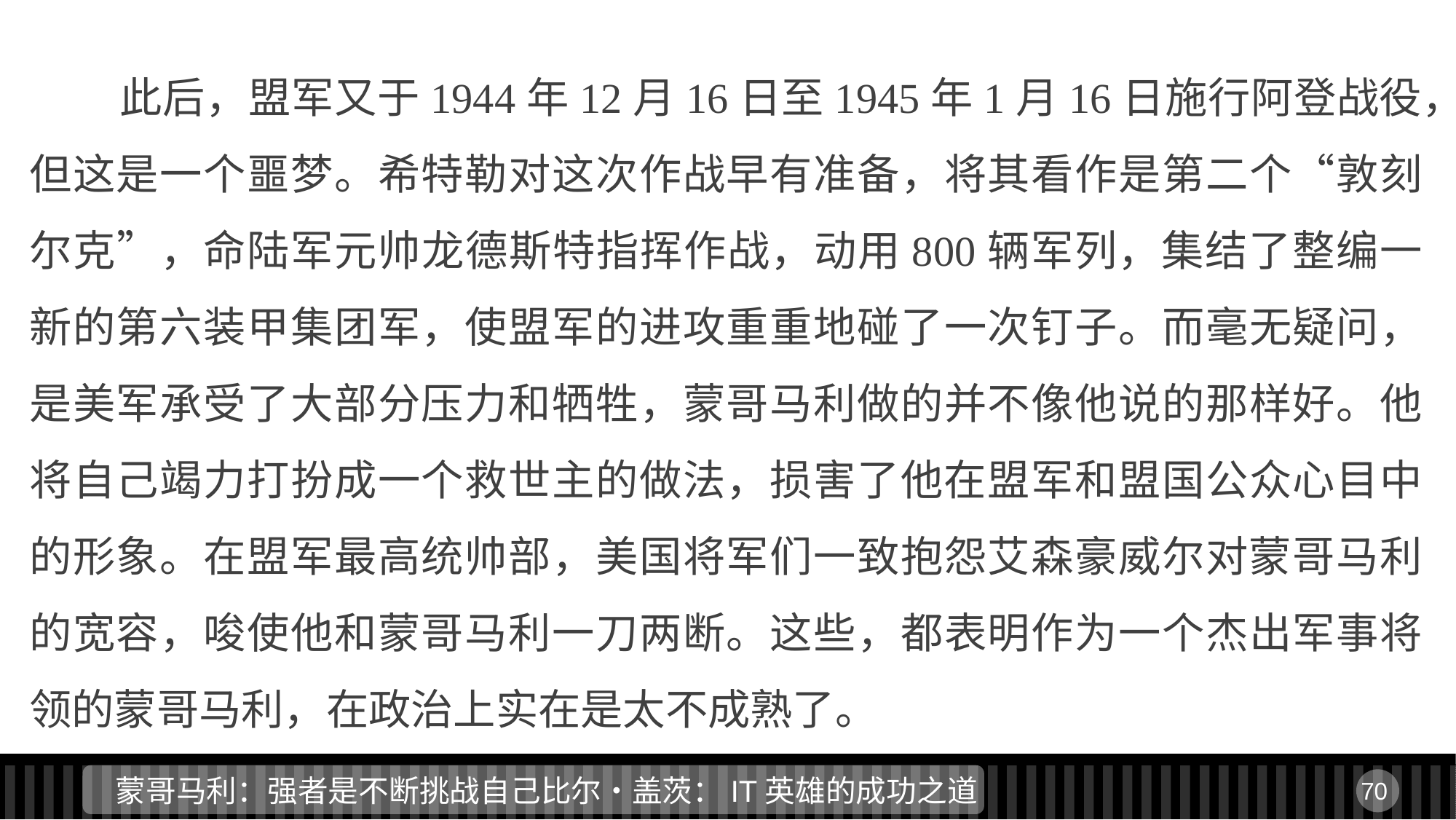

此后，盟军又于1944年12月16日至1945年1月16日施行阿登战役，但这是一个噩梦。希特勒对这次作战早有准备，将其看作是第二个“敦刻尔克”，命陆军元帅龙德斯特指挥作战，动用800辆军列，集结了整编一新的第六装甲集团军，使盟军的进攻重重地碰了一次钉子。而毫无疑问，是美军承受了大部分压力和牺牲，蒙哥马利做的并不像他说的那样好。他将自己竭力打扮成一个救世主的做法，损害了他在盟军和盟国公众心目中的形象。在盟军最高统帅部，美国将军们一致抱怨艾森豪威尔对蒙哥马利的宽容，唆使他和蒙哥马利一刀两断。这些，都表明作为一个杰出军事将领的蒙哥马利，在政治上实在是太不成熟了。